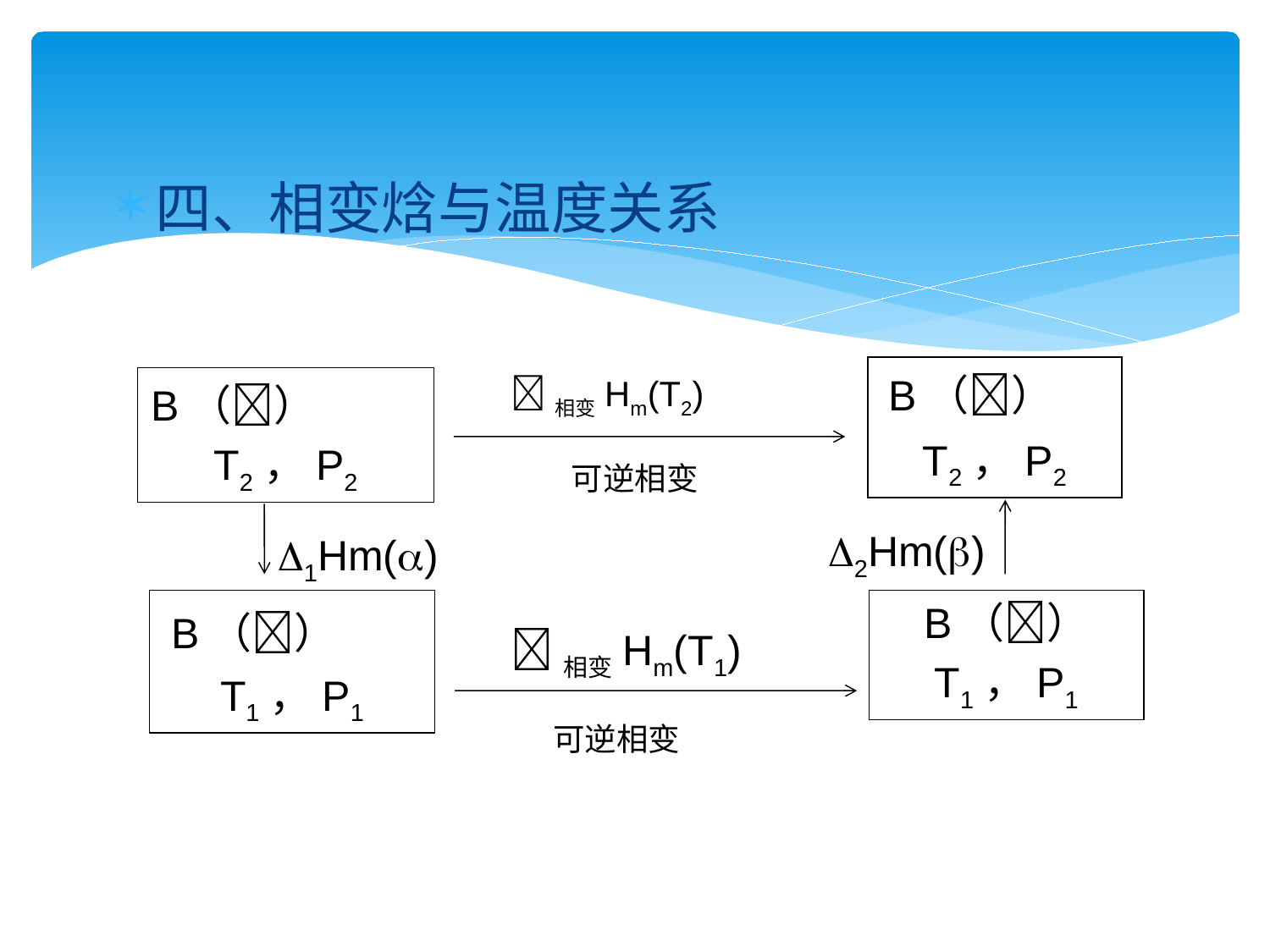

四、相变焓与温度关系

B（β）
T2，P2
Δ相变Hm(T2)
B（α）
T2，P2

可逆相变

Δ2Hm(β)
Δ1Hm(α)
B（α）         T1，P1
B（β）
T1，P1
Δ相变Hm(T1)

可逆相变